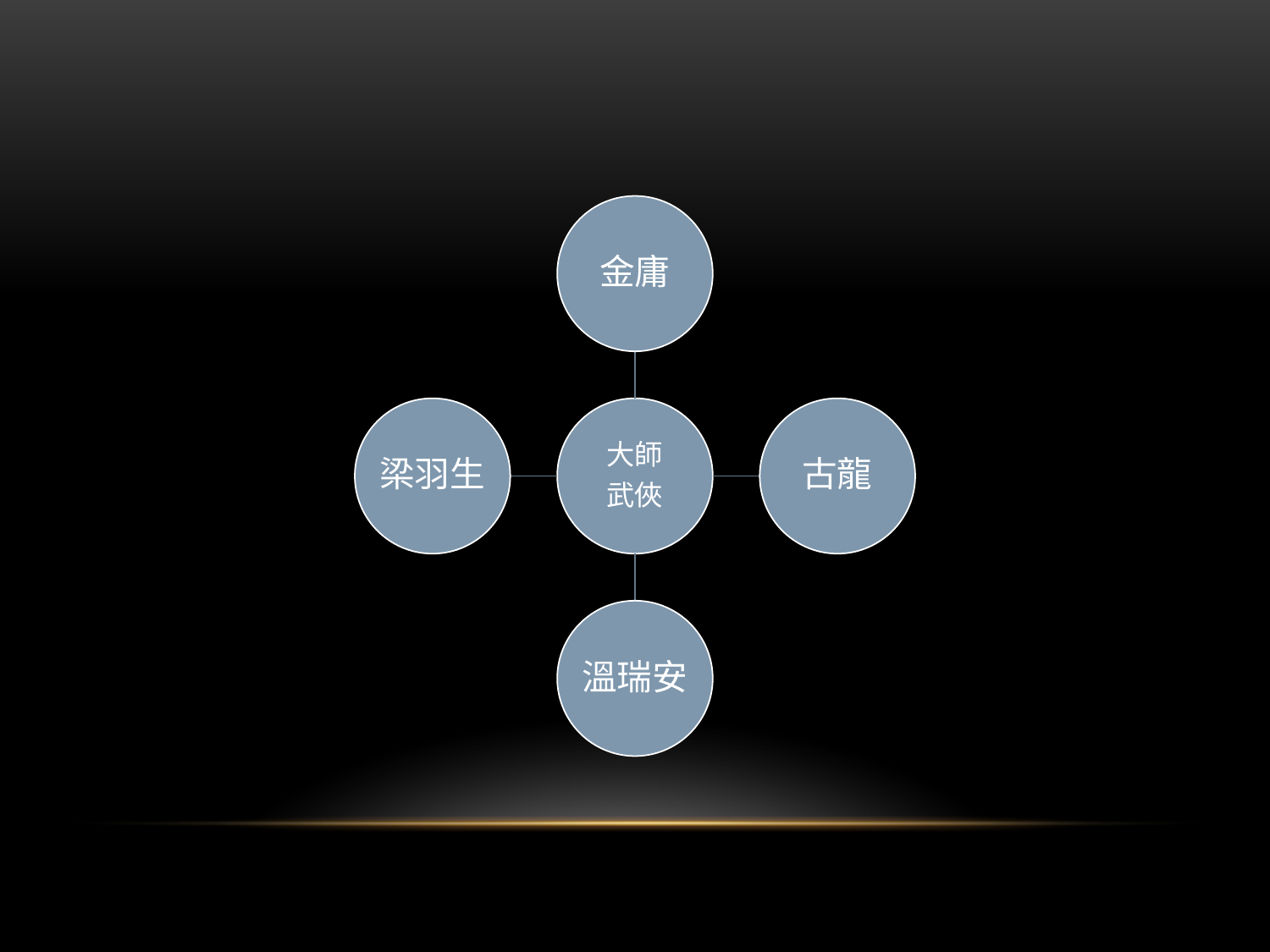

#
大師
武俠

金庸

古龍

溫瑞安

梁羽生